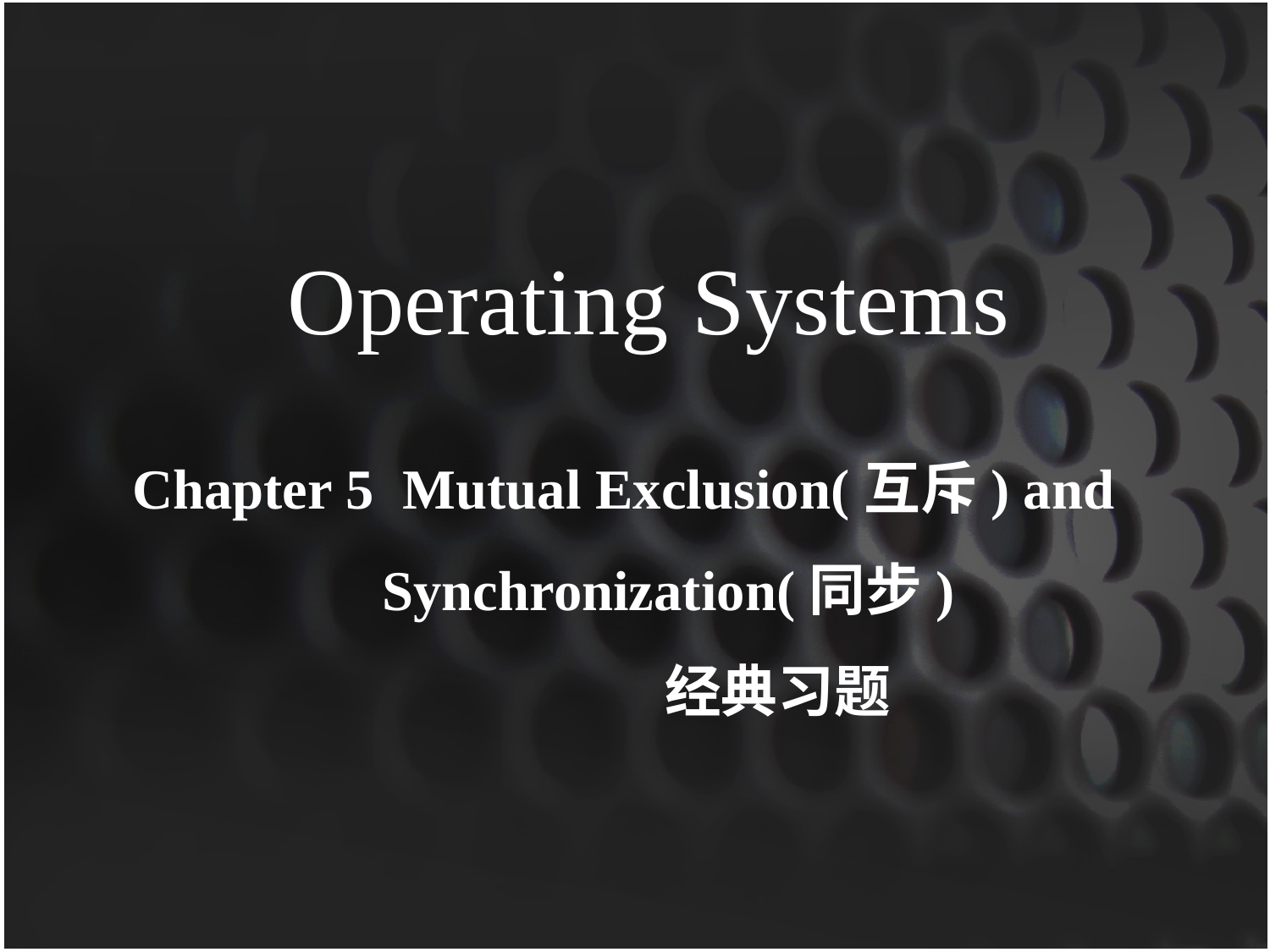

Operating Systems
Chapter 5  Mutual Exclusion(互斥) and  Synchronization(同步)
		           经典习题
1